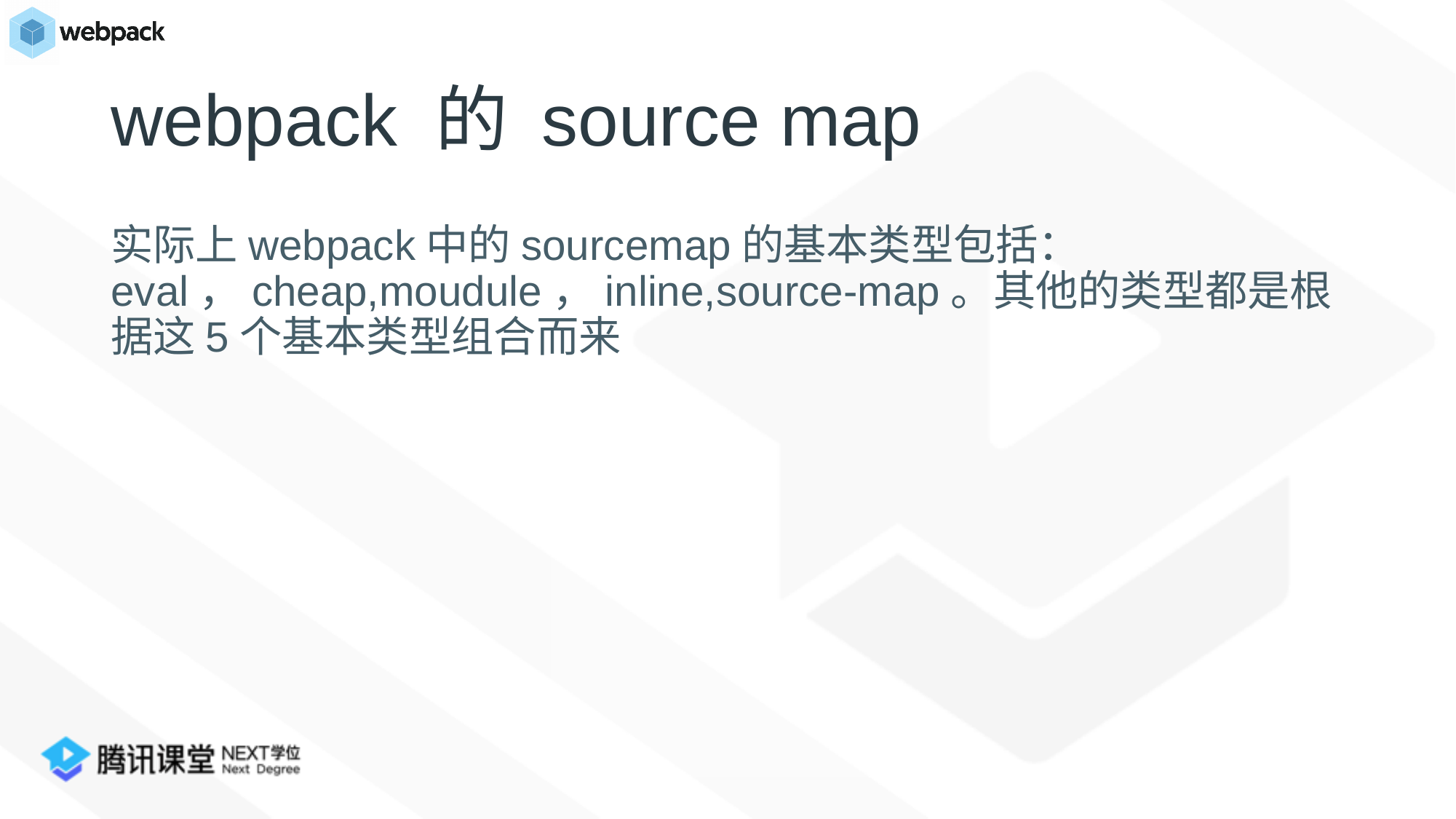

# webpack 的 source map
实际上webpack中的sourcemap的基本类型包括：eval，cheap,moudule，inline,source-map。其他的类型都是根据这5个基本类型组合而来